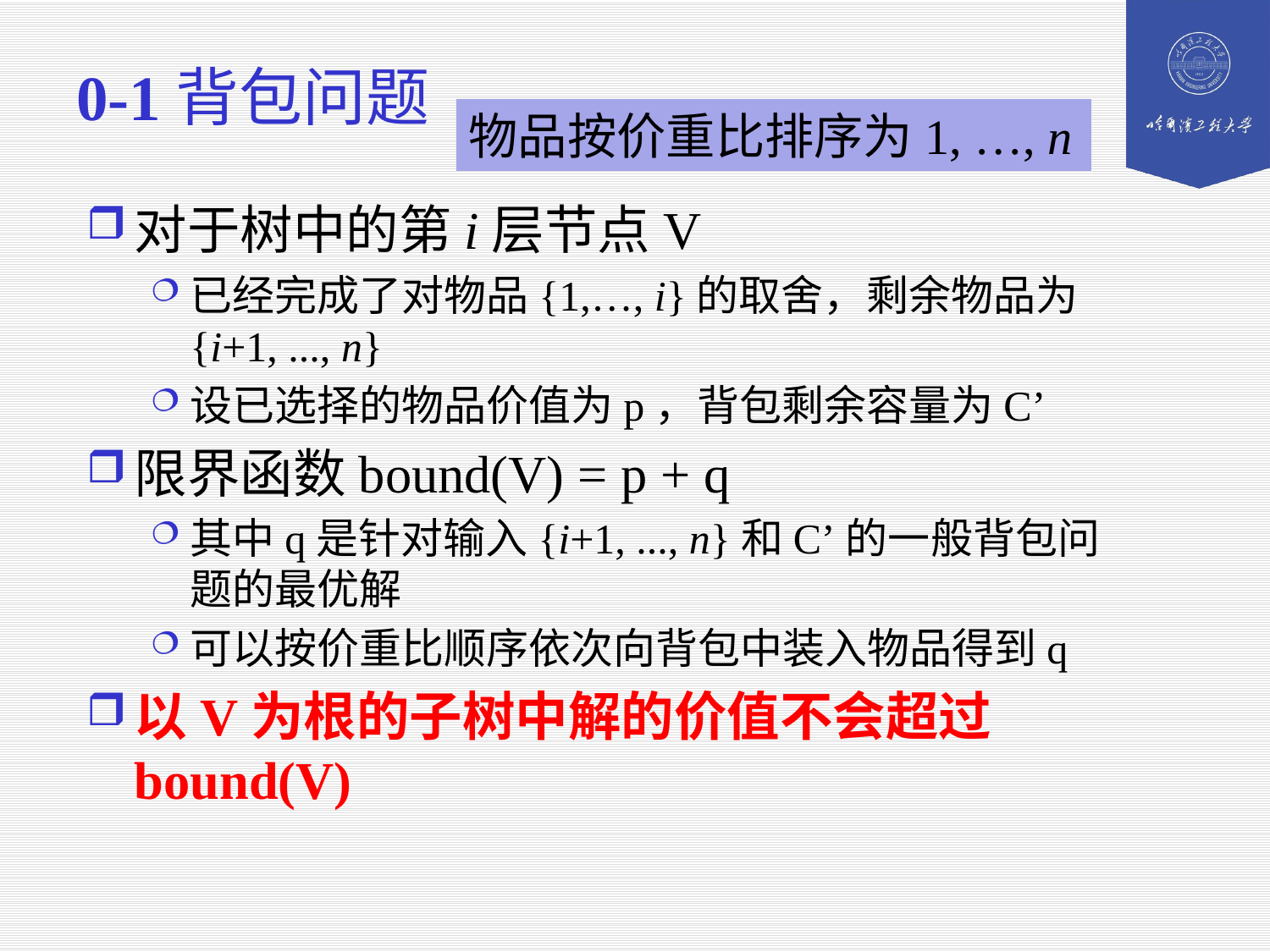

# 0-1背包问题
物品按价重比排序为1, …, n
对于树中的第i层节点V
已经完成了对物品{1,…, i}的取舍，剩余物品为{i+1, ..., n}
设已选择的物品价值为p，背包剩余容量为C’
限界函数bound(V) = p + q
其中q是针对输入{i+1, ..., n}和C’的一般背包问题的最优解
可以按价重比顺序依次向背包中装入物品得到q
以V为根的子树中解的价值不会超过bound(V)